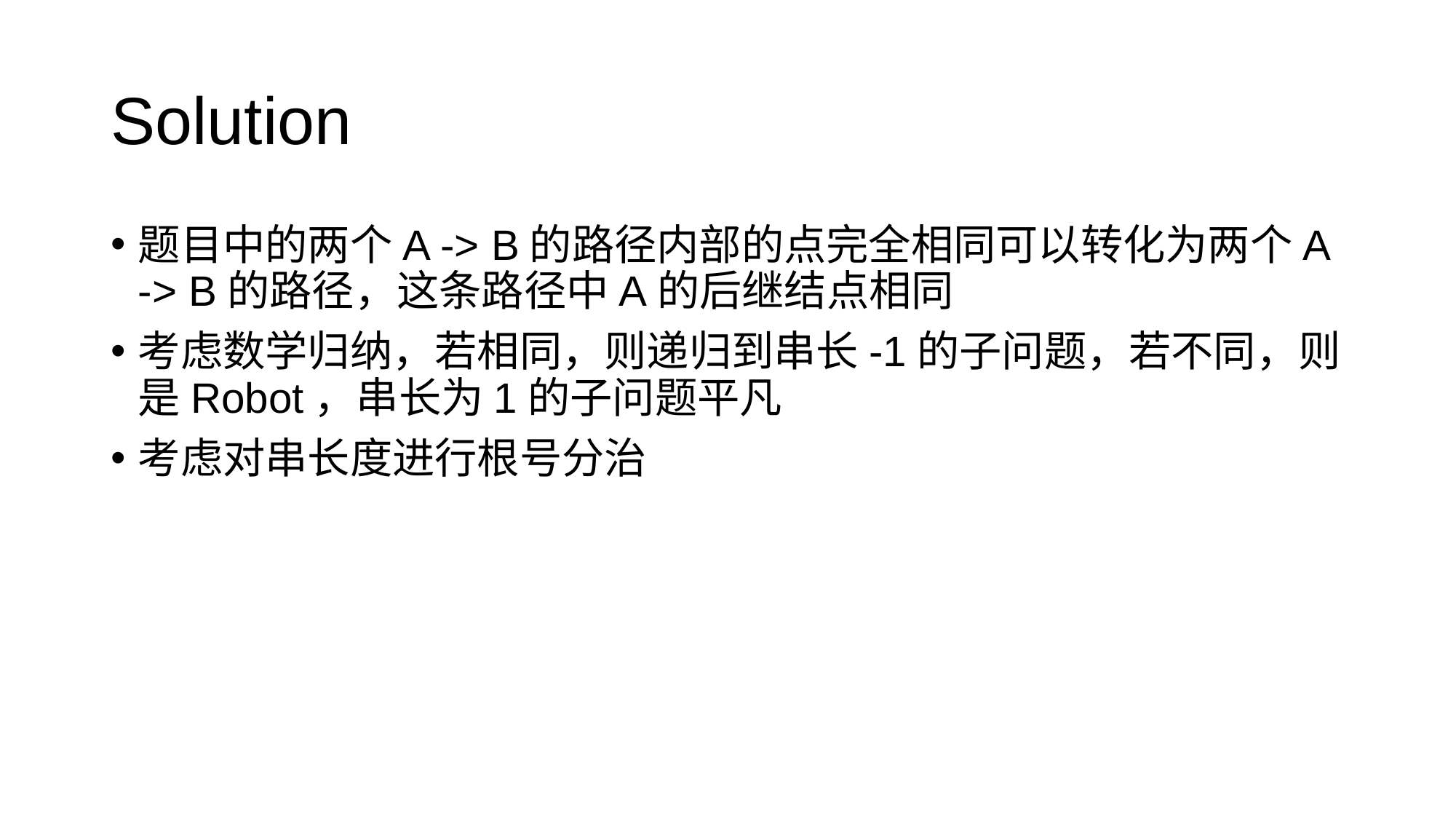

# Solution
题目中的两个A -> B的路径内部的点完全相同可以转化为两个A -> B的路径，这条路径中A的后继结点相同
考虑数学归纳，若相同，则递归到串长-1的子问题，若不同，则是Robot，串长为1的子问题平凡
考虑对串长度进行根号分治